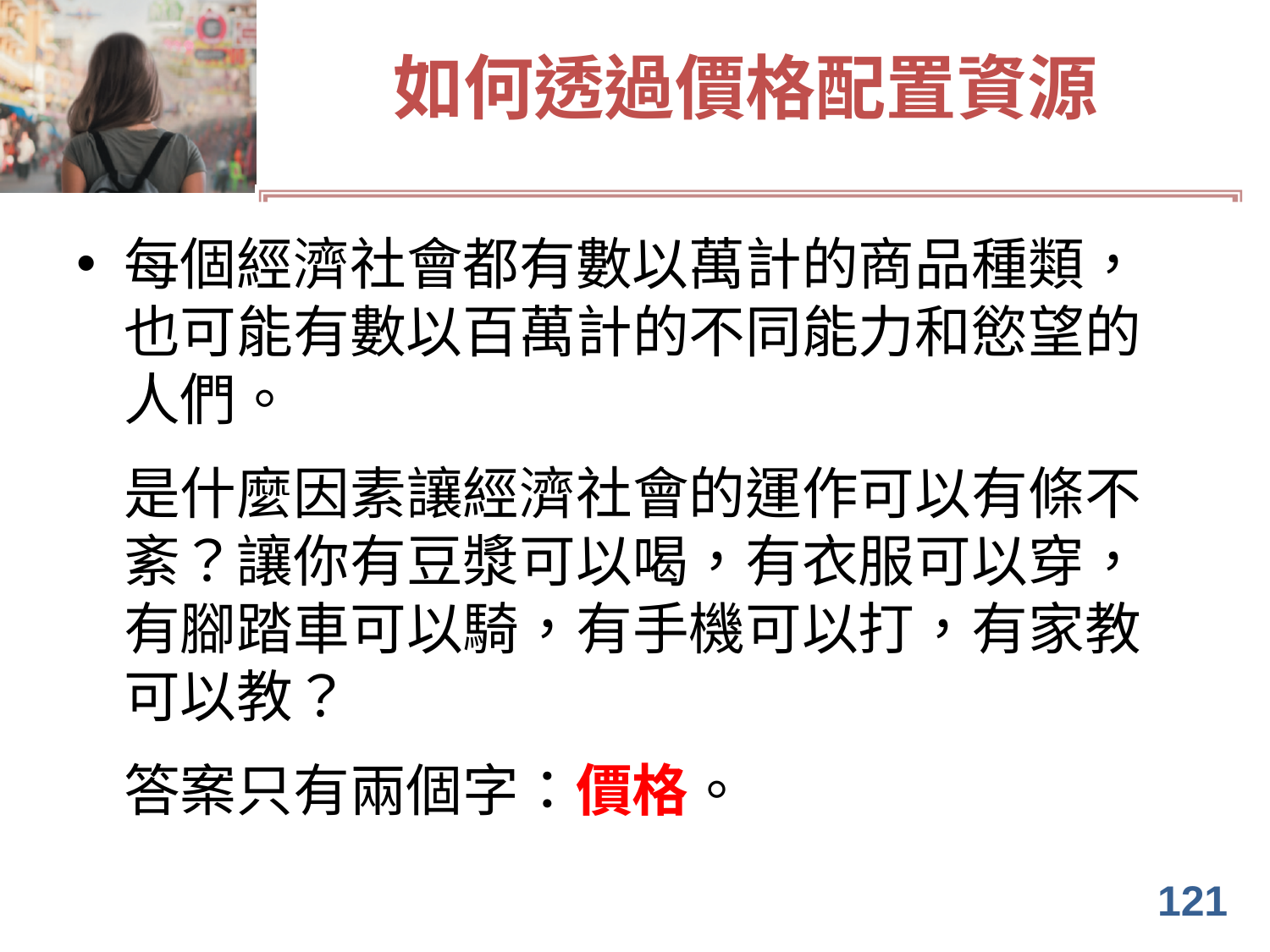

# 如何透過價格配置資源
每個經濟社會都有數以萬計的商品種類，也可能有數以百萬計的不同能力和慾望的人們。

	是什麼因素讓經濟社會的運作可以有條不紊？讓你有豆漿可以喝，有衣服可以穿，有腳踏車可以騎，有手機可以打，有家教可以教？

	答案只有兩個字：價格。
121